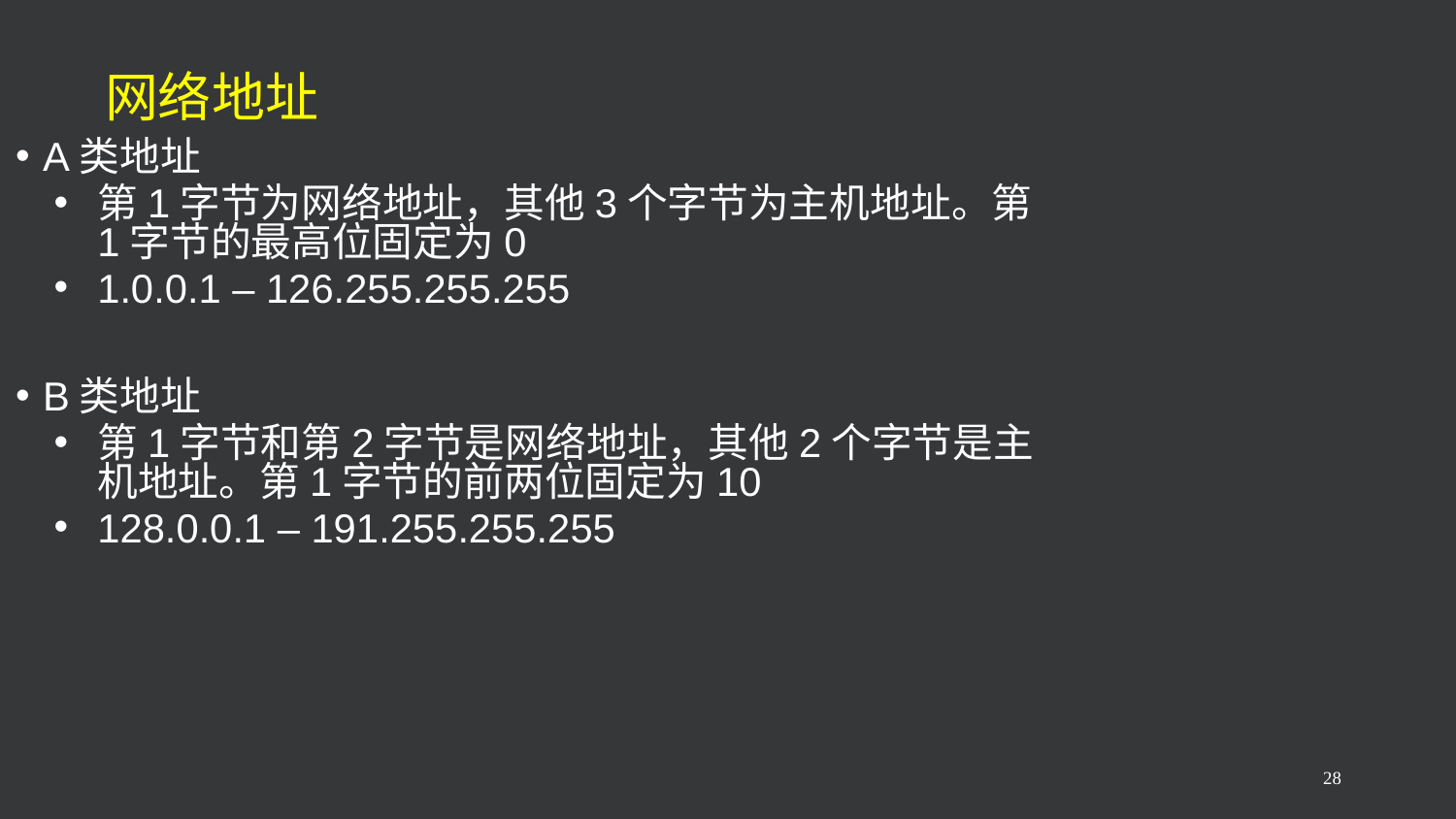

# 网络地址
A类地址
第1字节为网络地址，其他3个字节为主机地址。第1字节的最高位固定为0
1.0.0.1 – 126.255.255.255

B类地址
第1字节和第2字节是网络地址，其他2个字节是主机地址。第1字节的前两位固定为10
128.0.0.1 – 191.255.255.255

28